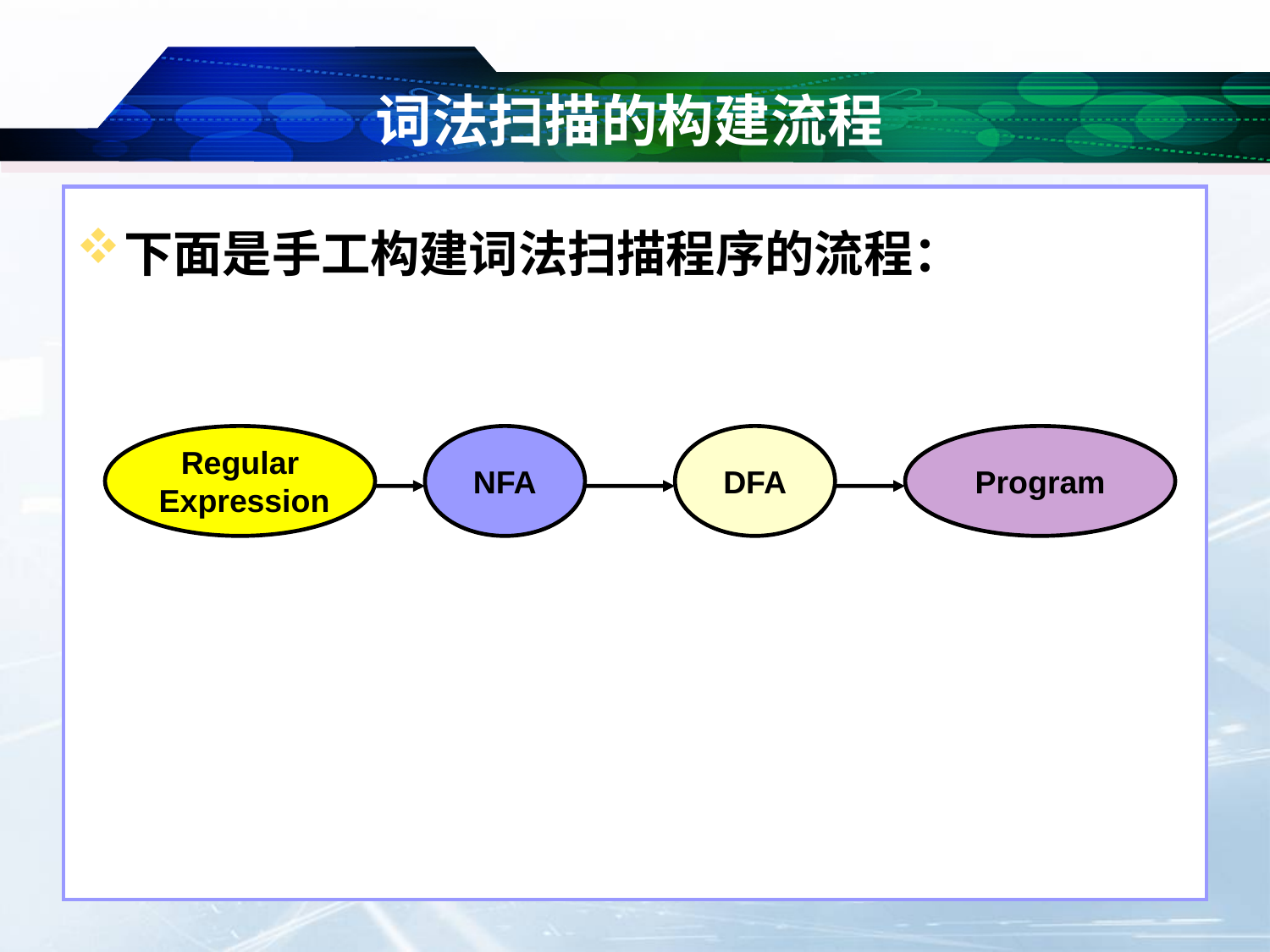

# 词法扫描的构建流程
下面是手工构建词法扫描程序的流程：
Program
Regular
 Expression
NFA
DFA